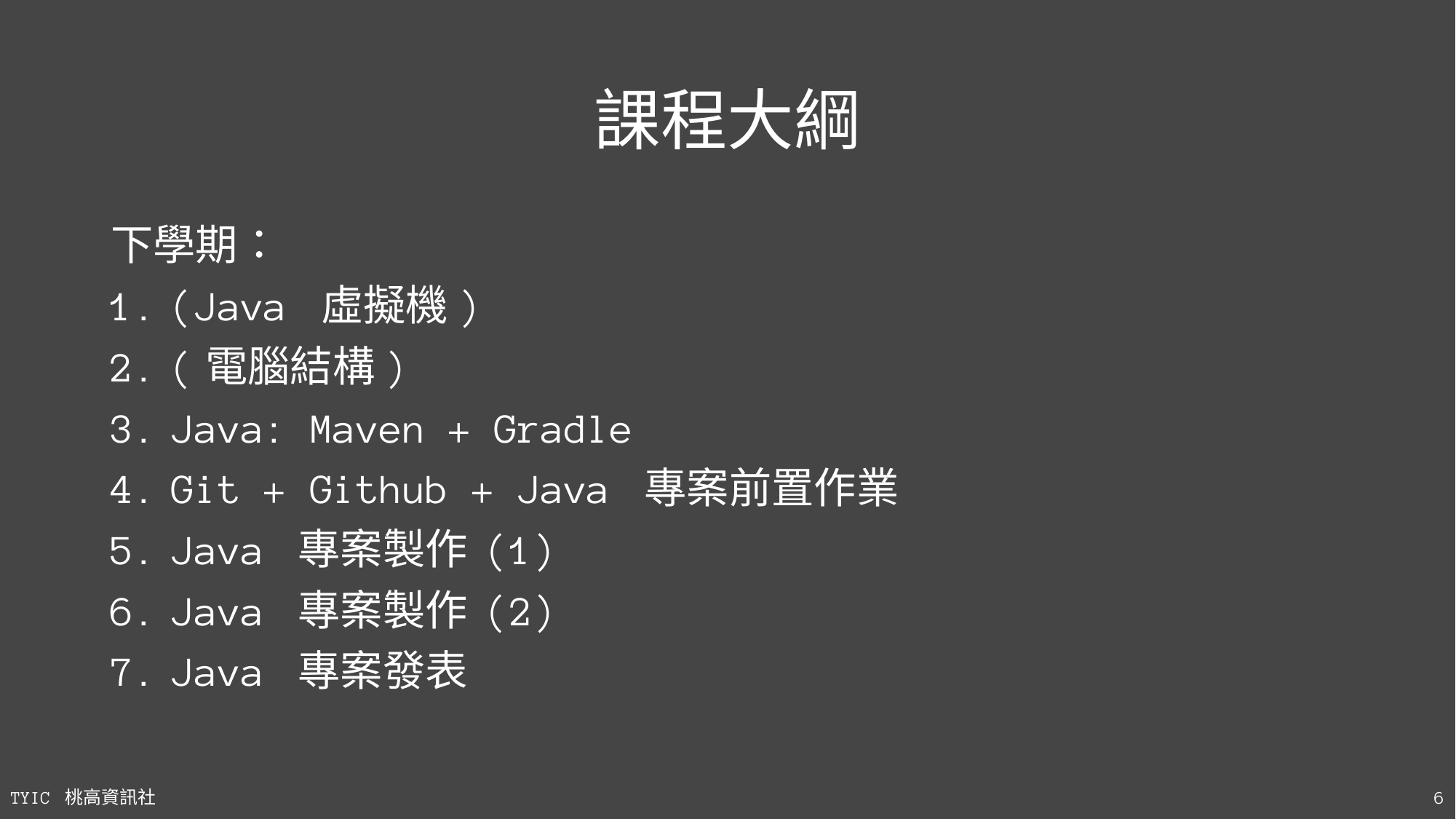

# 課程大綱
下學期：
(Java 虛擬機)
(電腦結構)
Java: Maven + Gradle
Git + Github + Java 專案前置作業
Java 專案製作 (1)
Java 專案製作 (2)
Java 專案發表